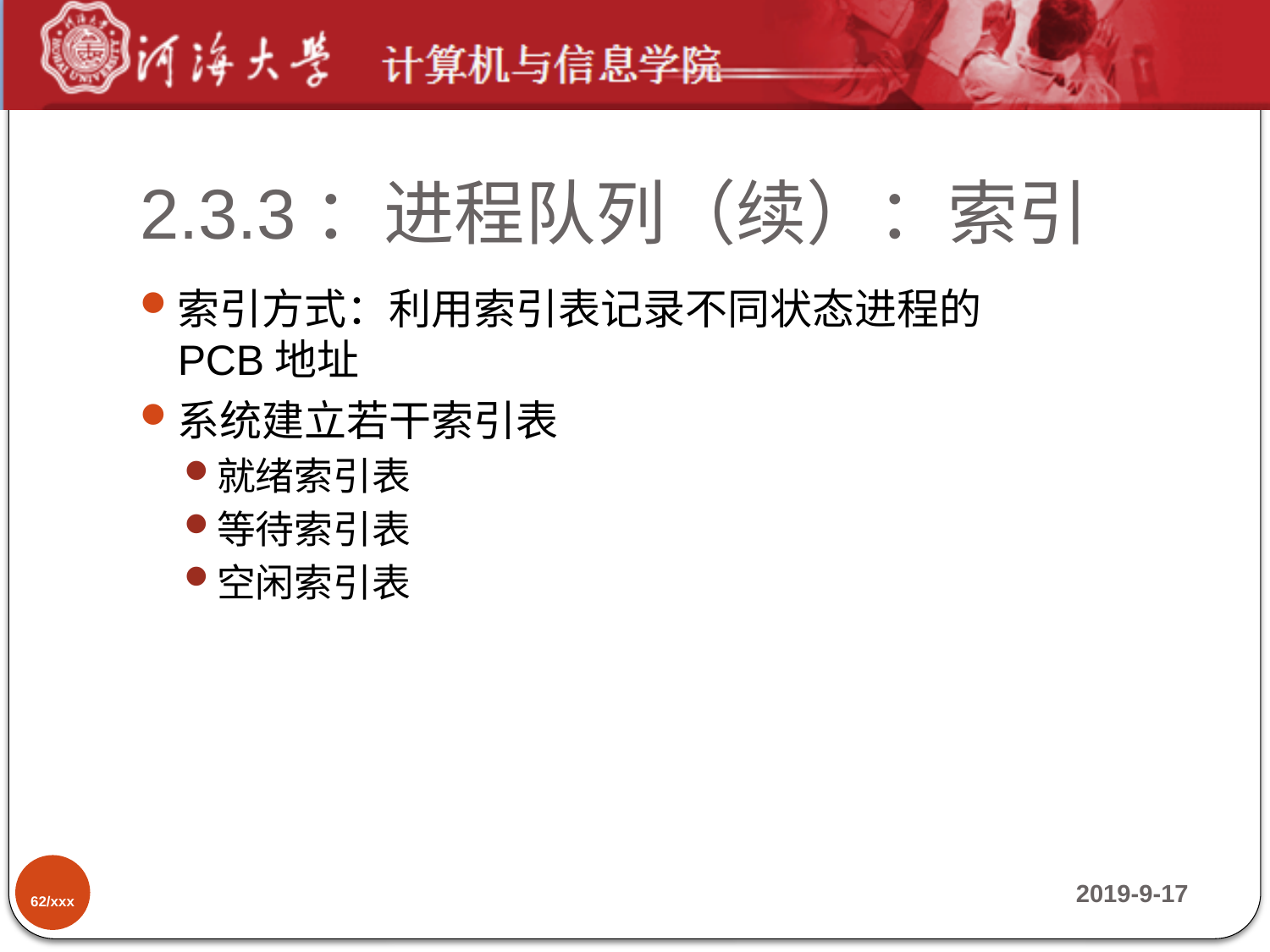

# 2.3.3：进程队列（续）：索引
索引方式：利用索引表记录不同状态进程的PCB地址
系统建立若干索引表
就绪索引表
等待索引表
空闲索引表

62/xxx
2019-9-17